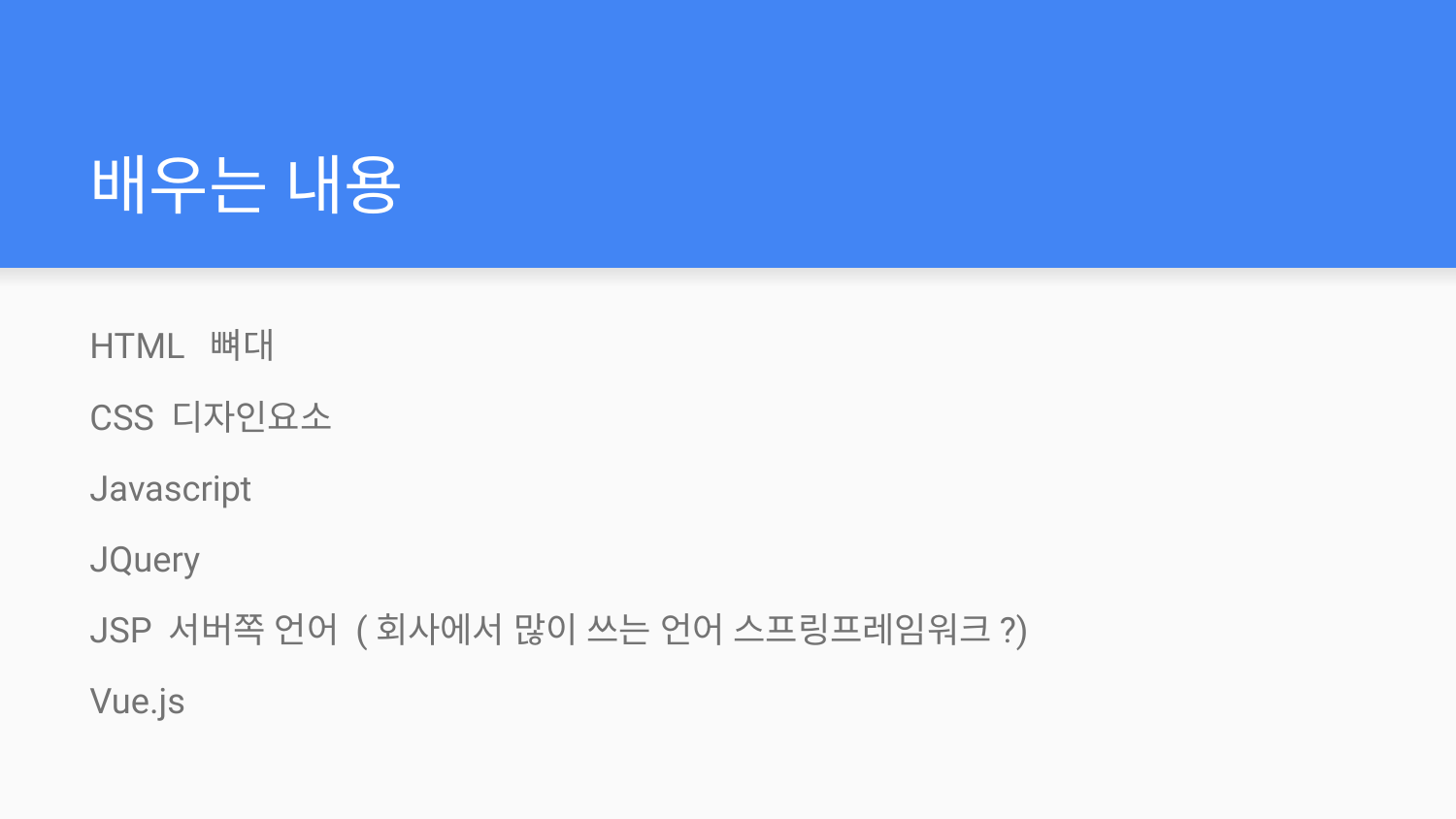

# 배우는 내용
HTML  뼈대
CSS 디자인요소
Javascript
JQuery
JSP 서버쪽 언어 (회사에서 많이 쓰는 언어 스프링프레임워크?)
Vue.js